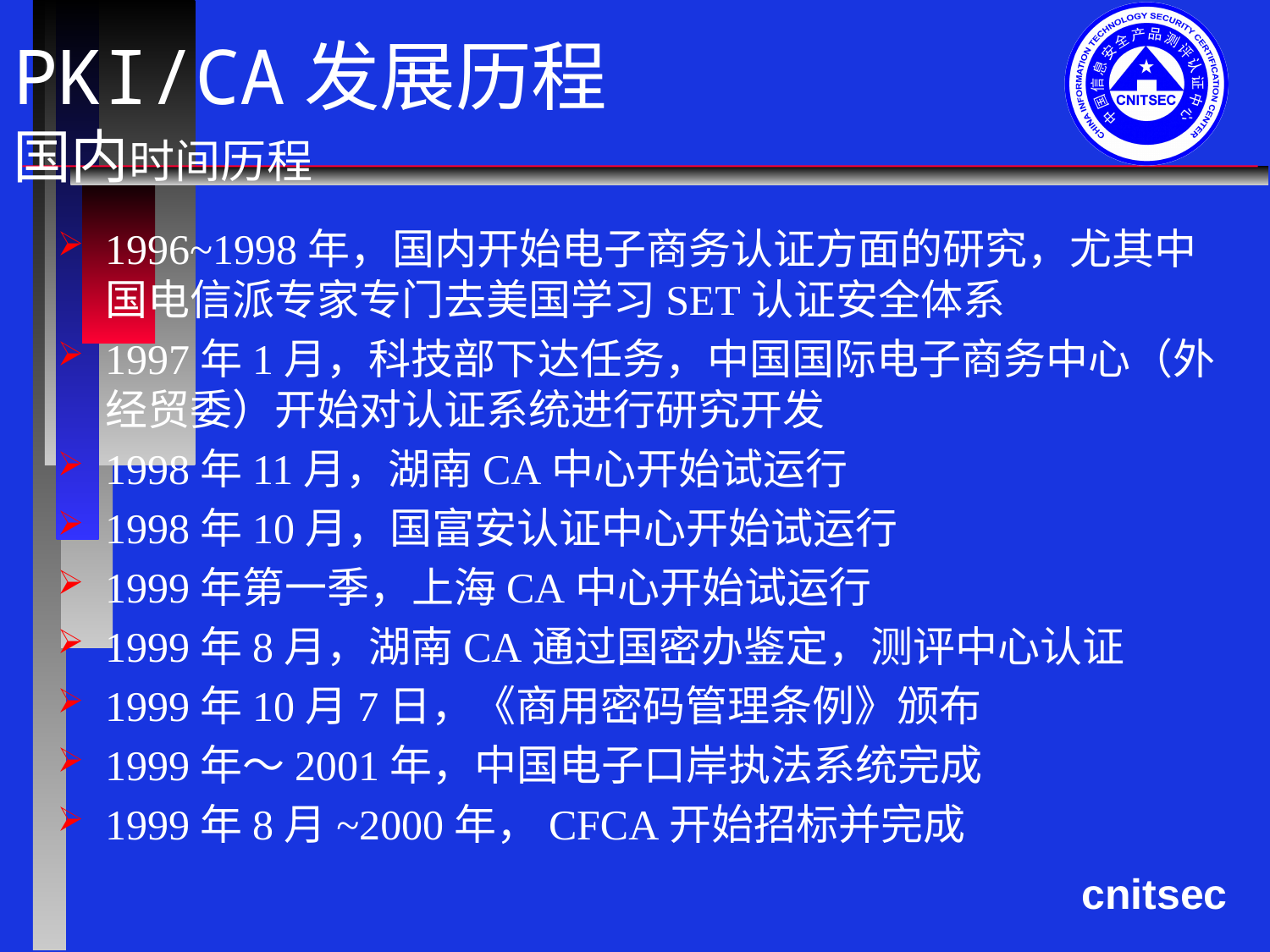

# PKI/CA发展历程 国内时间历程
1996~1998年，国内开始电子商务认证方面的研究，尤其中国电信派专家专门去美国学习SET认证安全体系
1997年1月，科技部下达任务，中国国际电子商务中心（外经贸委）开始对认证系统进行研究开发
1998年11月，湖南CA中心开始试运行
1998年10月，国富安认证中心开始试运行
1999年第一季，上海CA中心开始试运行
1999年8月，湖南CA通过国密办鉴定，测评中心认证
1999年10月7日，《商用密码管理条例》颁布
1999年～2001年，中国电子口岸执法系统完成
1999年8月~2000年，CFCA开始招标并完成